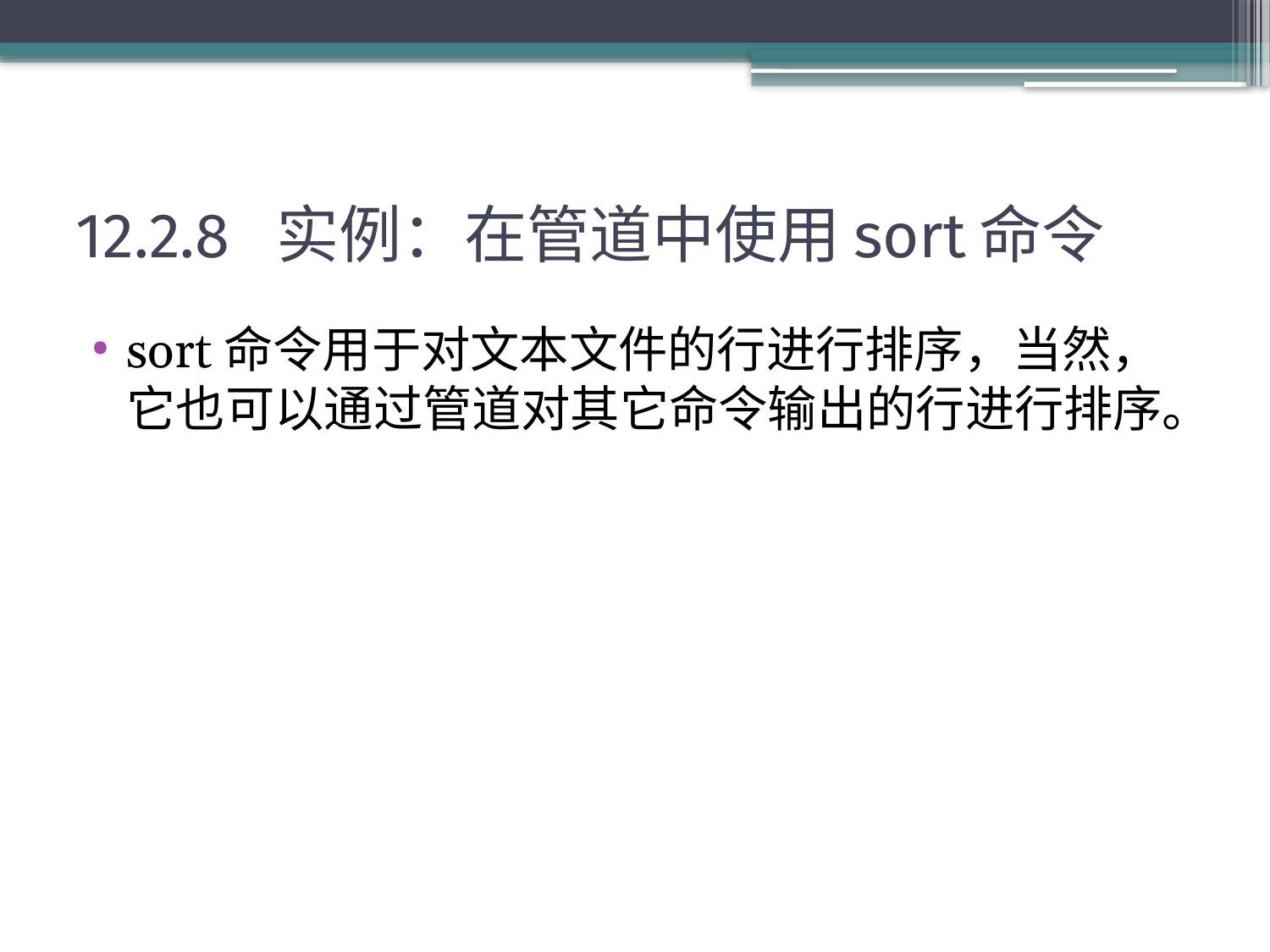

# 12.2.8  实例：在管道中使用sort命令
sort命令用于对文本文件的行进行排序，当然，它也可以通过管道对其它命令输出的行进行排序。